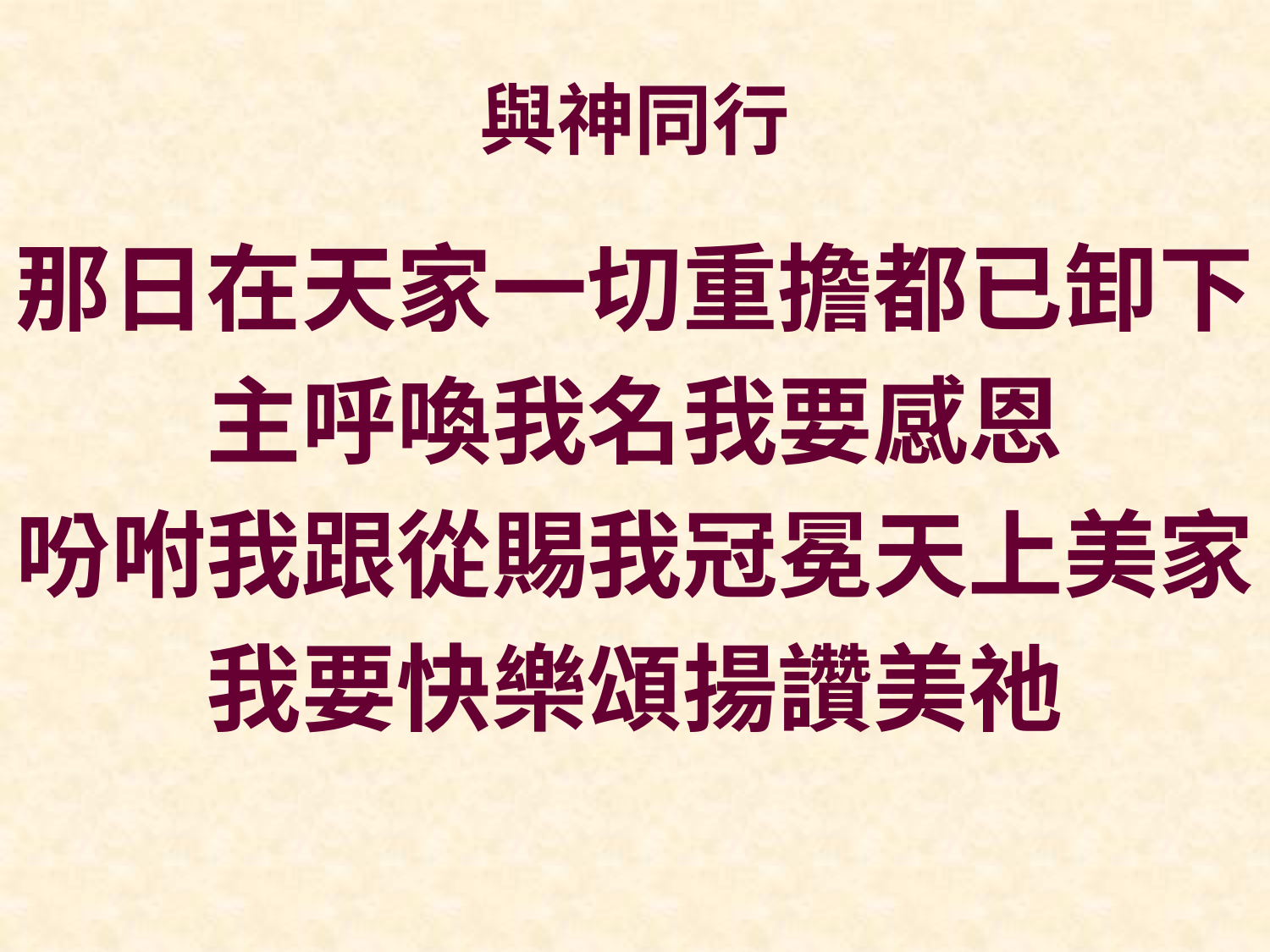

# 與神同行
那日在天家一切重擔都已卸下
主呼喚我名我要感恩
吩咐我跟從賜我冠冕天上美家
我要快樂頌揚讚美祂